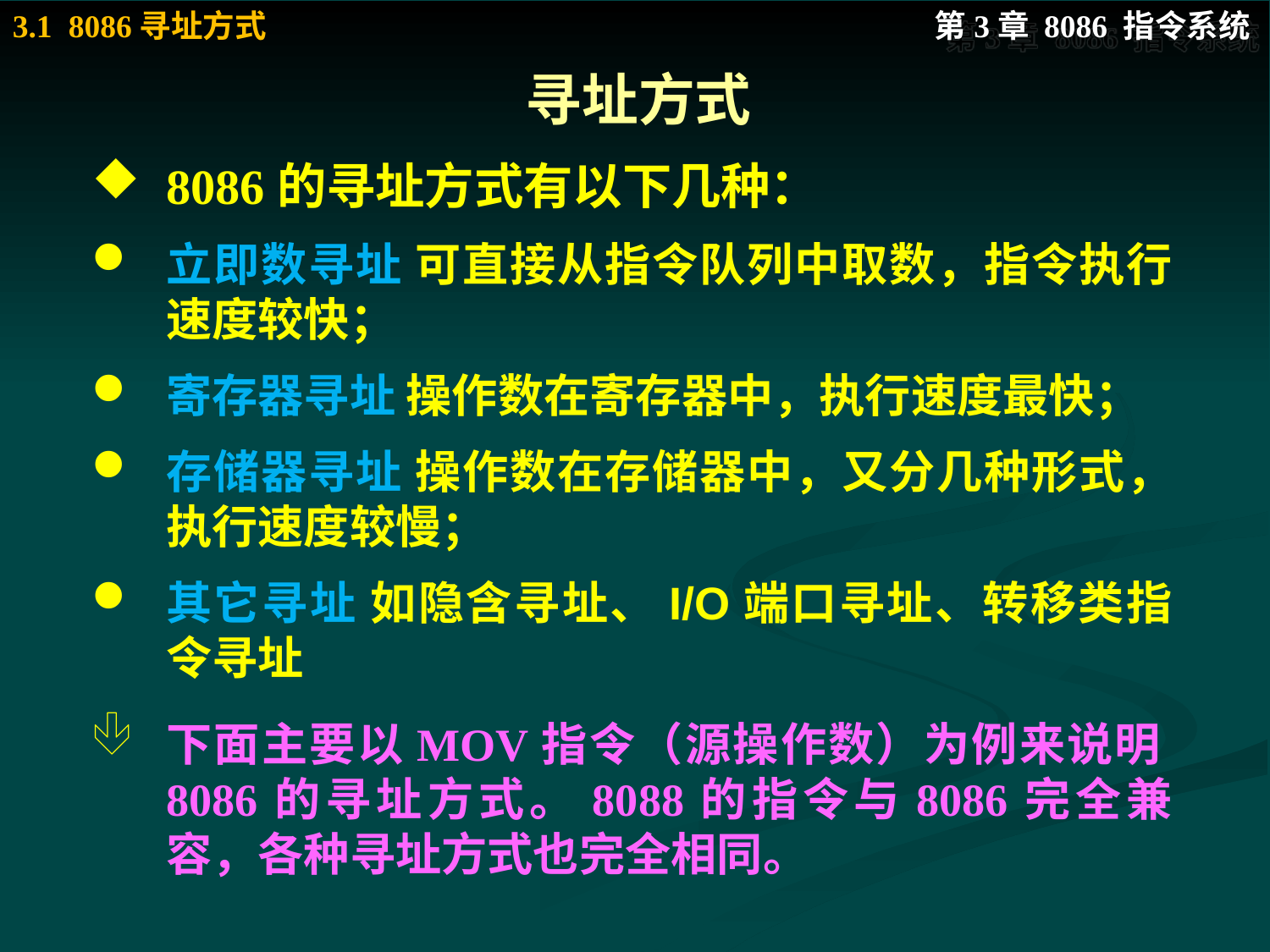

# 寻址方式
8086的寻址方式有以下几种：
立即数寻址 可直接从指令队列中取数，指令执行速度较快；
寄存器寻址 操作数在寄存器中，执行速度最快；
存储器寻址 操作数在存储器中，又分几种形式，执行速度较慢；
其它寻址 如隐含寻址、I/O端口寻址、转移类指令寻址
下面主要以MOV指令（源操作数）为例来说明8086的寻址方式。8088的指令与8086完全兼容，各种寻址方式也完全相同。